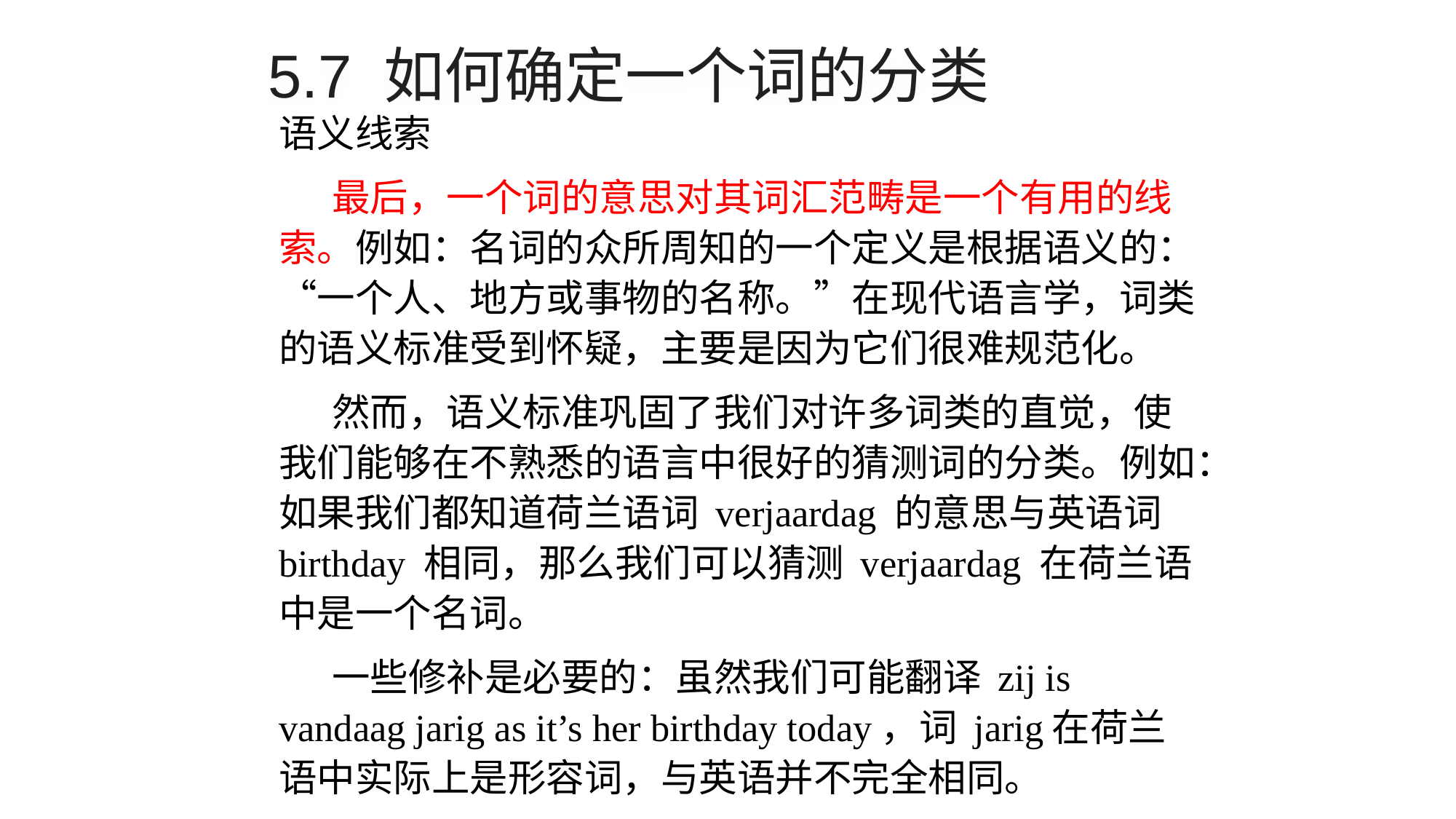

# 5.7 如何确定一个词的分类
语义线索
最后，一个词的意思对其词汇范畴是一个有用的线索。例如：名词的众所周知的一个定义是根据语义的：“一个人、地方或事物的名称。”在现代语言学，词类的语义标准受到怀疑，主要是因为它们很难规范化。
然而，语义标准巩固了我们对许多词类的直觉，使我们能够在不熟悉的语言中很好的猜测词的分类。例如：如果我们都知道荷兰语词 verjaardag 的意思与英语词 birthday 相同，那么我们可以猜测 verjaardag 在荷兰语中是一个名词。
一些修补是必要的：虽然我们可能翻译 zij is vandaag jarig as it’s her birthday today，词 jarig在荷兰语中实际上是形容词，与英语并不完全相同。